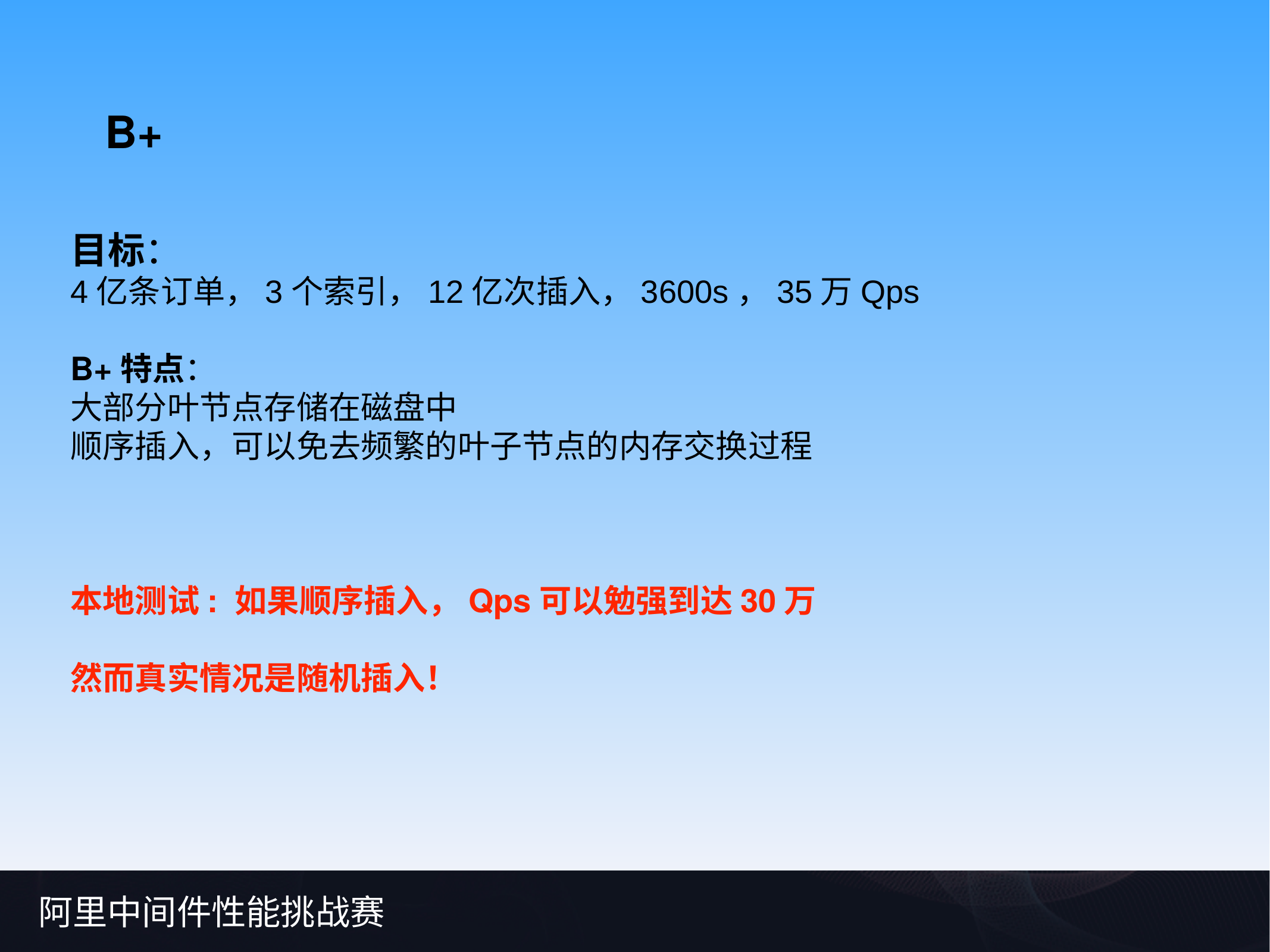

B+
目标：
4亿条订单，3个索引，12亿次插入，3600s，35万Qps

B+特点：
大部分叶节点存储在磁盘中
顺序插入，可以免去频繁的叶子节点的内存交换过程

本地测试: 如果顺序插入，Qps可以勉强到达30万

然而真实情况是随机插入！